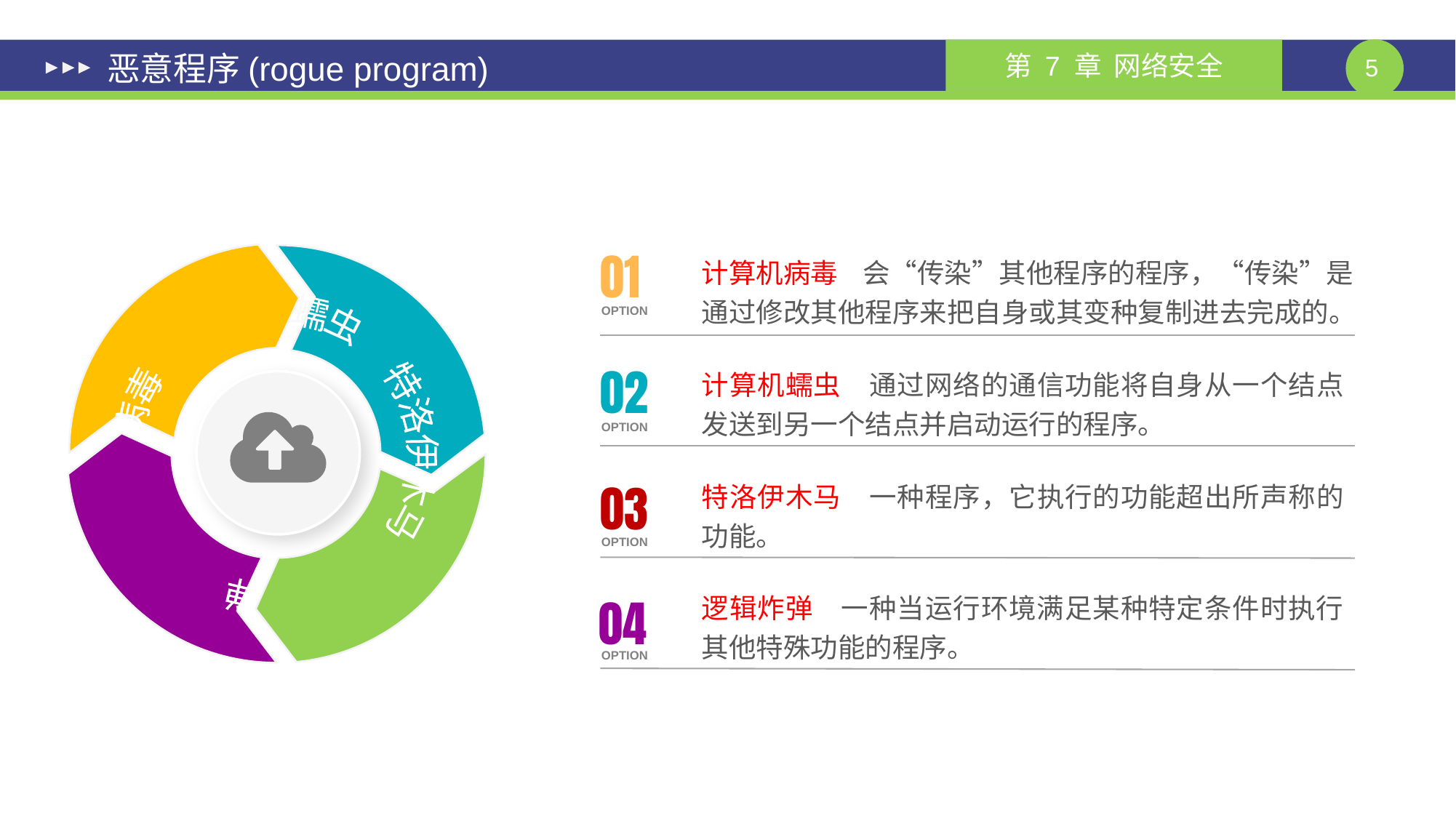

# 恶意程序(rogue program)

计算机病毒
计算机蠕虫
逻辑炸弹
特洛伊木马

计算机病毒    会“传染”其他程序的程序，“传染”是通过修改其他程序来把自身或其变种复制进去完成的。
01
OPTION
计算机蠕虫    通过网络的通信功能将自身从一个结点发送到另一个结点并启动运行的程序。
02
OPTION
特洛伊木马    一种程序，它执行的功能超出所声称的功能。
03
OPTION
逻辑炸弹    一种当运行环境满足某种特定条件时执行其他特殊功能的程序。
04
OPTION
课件制作人：谢钧  谢希仁